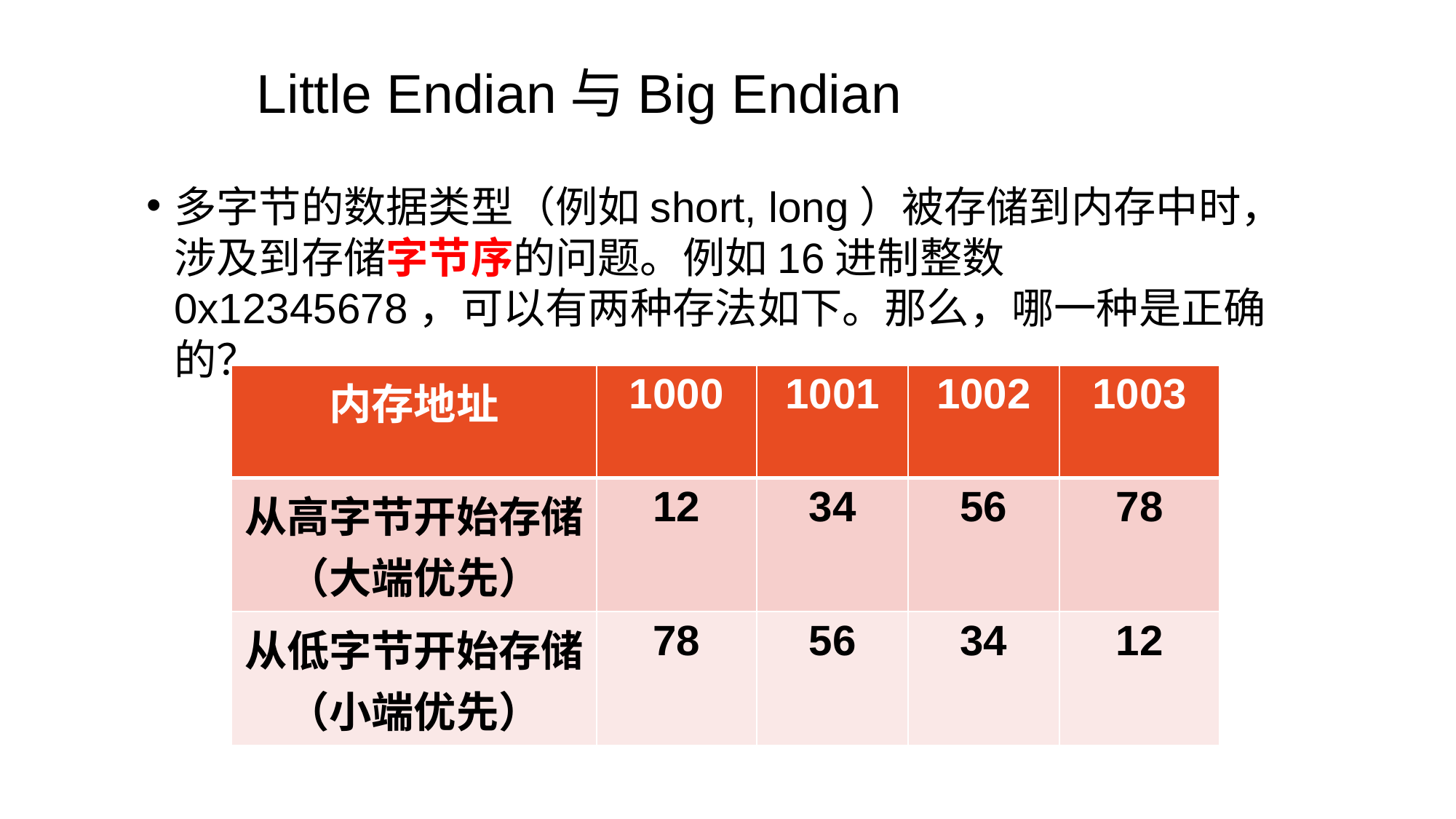

# Little Endian与Big Endian
多字节的数据类型（例如short, long）被存储到内存中时，涉及到存储字节序的问题。例如16进制整数0x12345678，可以有两种存法如下。那么，哪一种是正确的？
| 内存地址 | 1000 | 1001 | 1002 | 1003 |
| --- | --- | --- | --- | --- |
| 从高字节开始存储 （大端优先） | 12 | 34 | 56 | 78 |
| 从低字节开始存储 （小端优先） | 78 | 56 | 34 | 12 |